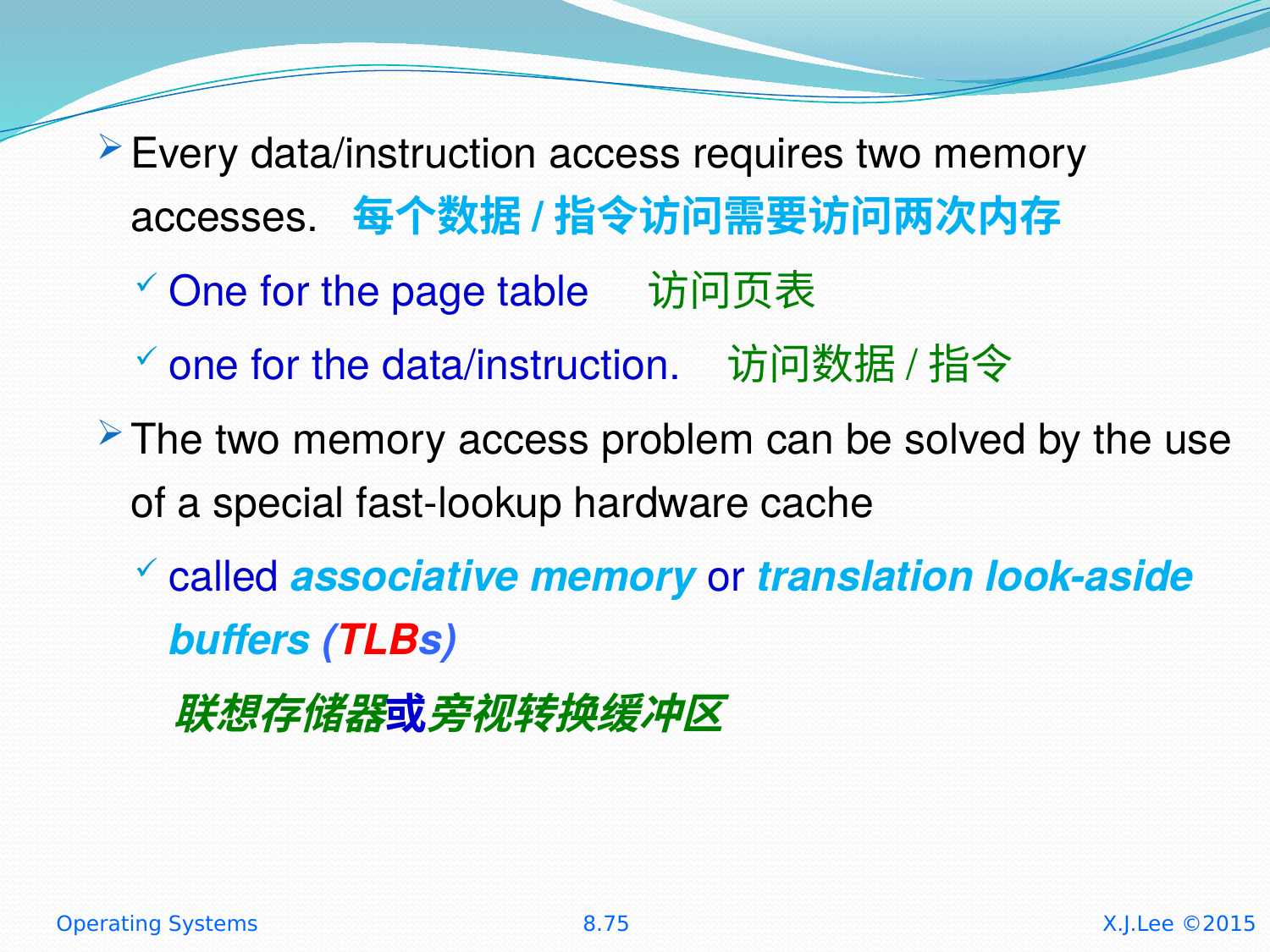

Every data/instruction access requires two memory accesses.  每个数据/指令访问需要访问两次内存
One for the page table    访问页表
one for the data/instruction.   访问数据/指令
The two memory access problem can be solved by the use of a special fast-lookup hardware cache
called associative memory or translation look-aside buffers (TLBs)
   联想存储器或旁视转换缓冲区
Operating Systems
8.75
X.J.Lee ©2015